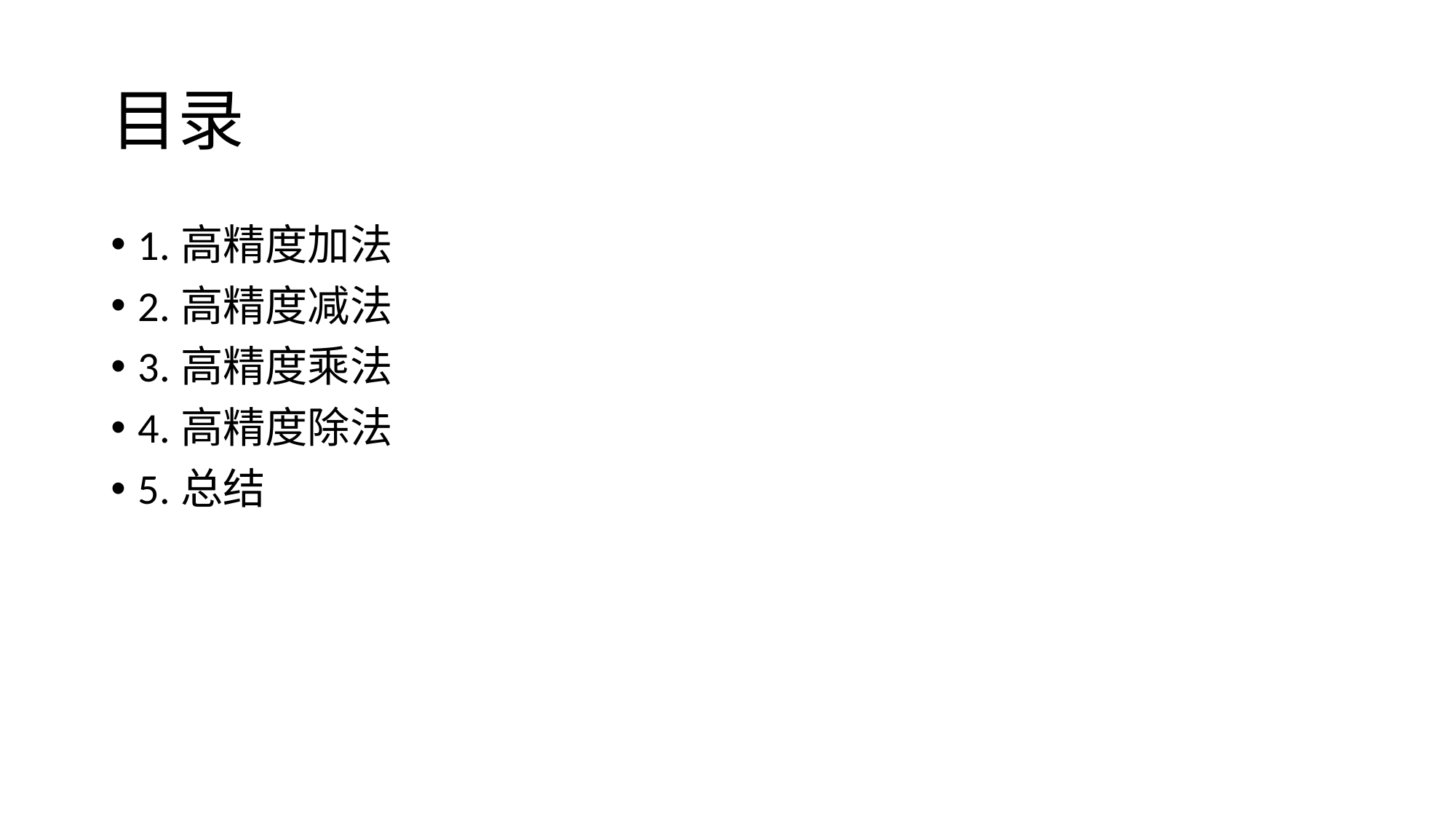

# 目录
1.高精度加法
2.高精度减法
3.高精度乘法
4.高精度除法
5.总结